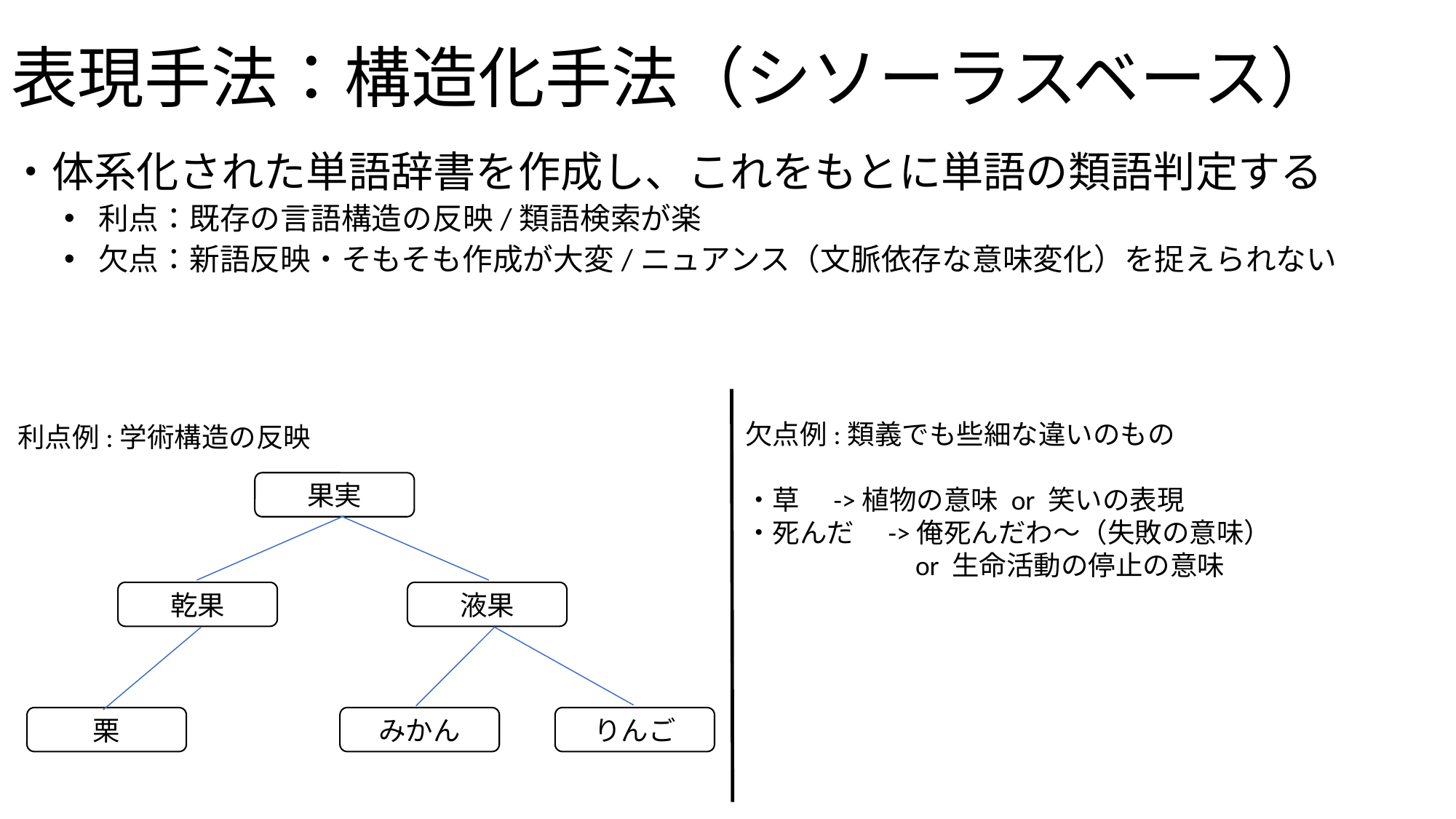

# 表現手法：構造化手法（シソーラスベース）
・体系化された単語辞書を作成し、これをもとに単語の類語判定する
利点：既存の言語構造の反映/類語検索が楽
欠点：新語反映・そもそも作成が大変/ニュアンス（文脈依存な意味変化）を捉えられない

欠点例:類義でも些細な違いのもの

・草　->植物の意味 or 笑いの表現
・死んだ　->俺死んだわ～（失敗の意味）
　　　　　　or 生命活動の停止の意味

利点例:学術構造の反映
果実
液果
乾果
栗
みかん
りんご